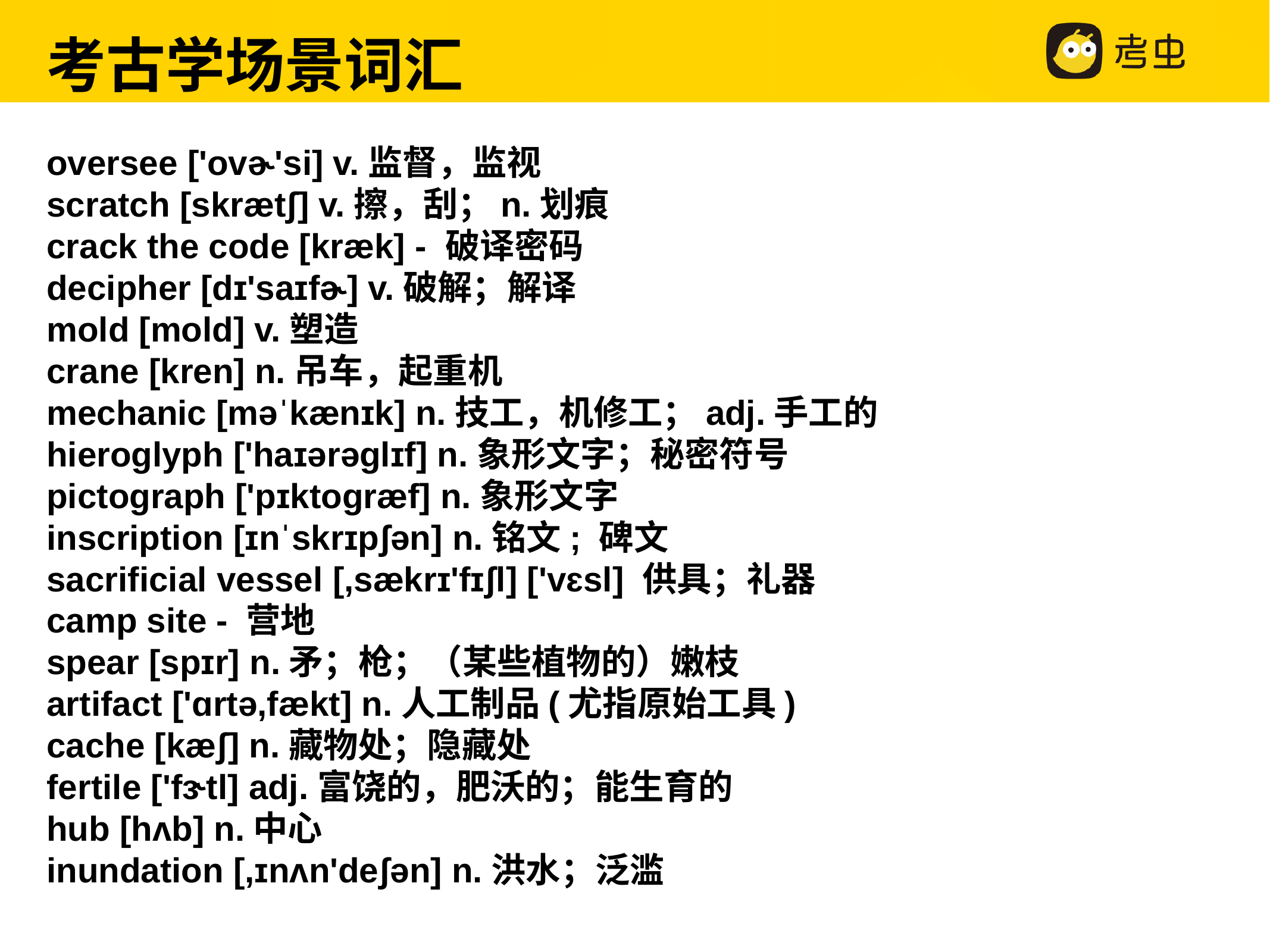

考古学场景词汇

oversee ['ovɚ'si] v.监督，监视
scratch [skrætʃ] v.擦，刮；n.划痕
crack the code [kræk] - 破译密码
decipher [dɪ'saɪfɚ] v.破解；解译
mold [mold] v.塑造
crane [kren] n.吊车，起重机
mechanic [məˈkænɪk] n.技工，机修工；adj.手工的
hieroglyph ['haɪərəɡlɪf] n.象形文字；秘密符号
pictograph ['pɪktoɡræf] n.象形文字
inscription [ɪnˈskrɪpʃən] n.铭文; 碑文
sacrificial vessel [,sækrɪ'fɪʃl] ['vɛsl] 供具；礼器
camp site - 营地
spear [spɪr] n.矛；枪；（某些植物的）嫩枝
artifact ['ɑrtə,fækt] n.人工制品(尤指原始工具)
cache [kæʃ] n.藏物处；隐藏处
fertile ['fɝtl] adj.富饶的，肥沃的；能生育的
hub [hʌb] n.中心
inundation [,ɪnʌn'deʃən] n.洪水；泛滥